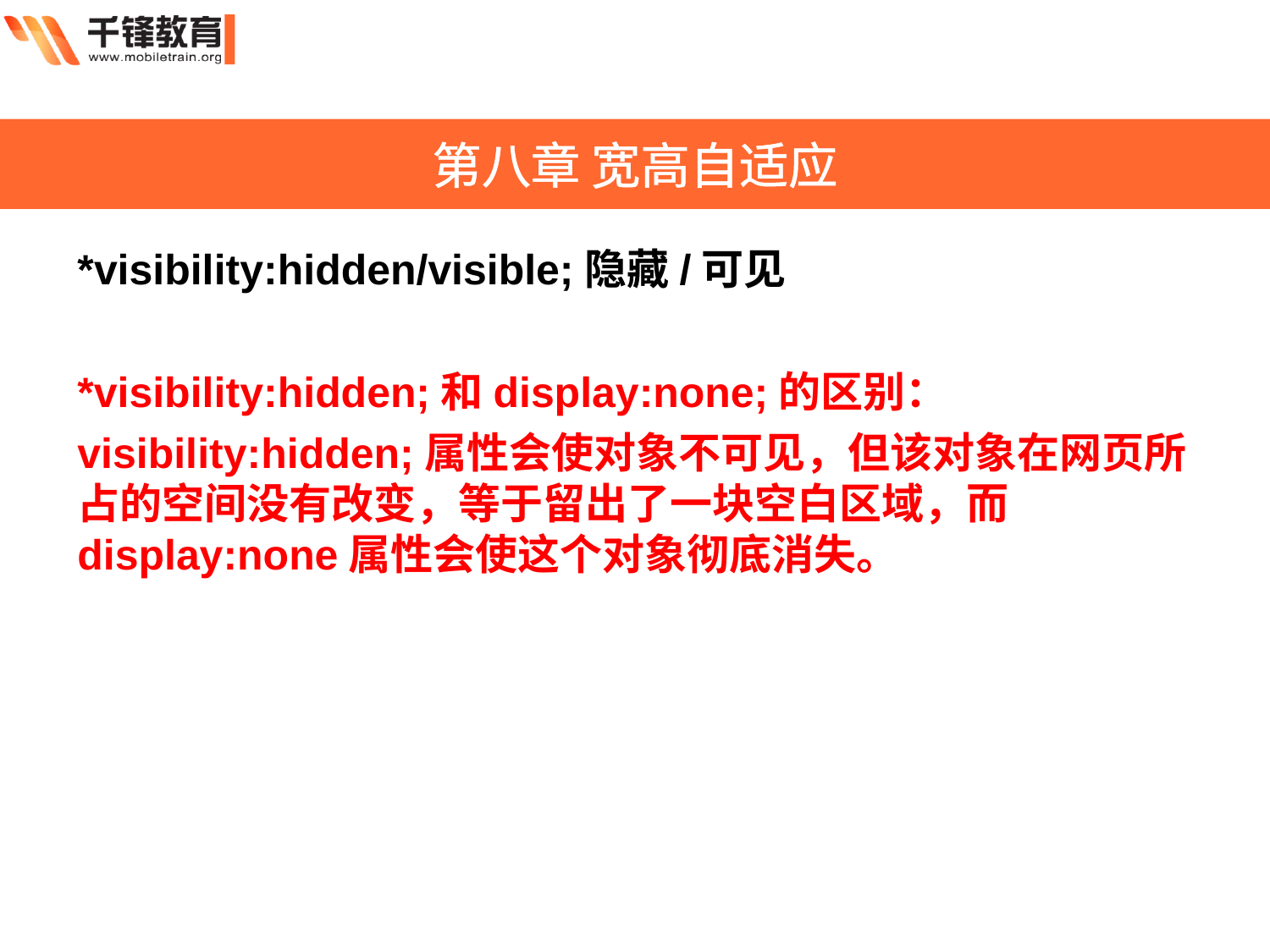

第八章 宽高自适应
*visibility:hidden/visible;隐藏/可见

*visibility:hidden;和display:none;的区别：
visibility:hidden;属性会使对象不可见，但该对象在网页所占的空间没有改变，等于留出了一块空白区域，而 display:none属性会使这个对象彻底消失。